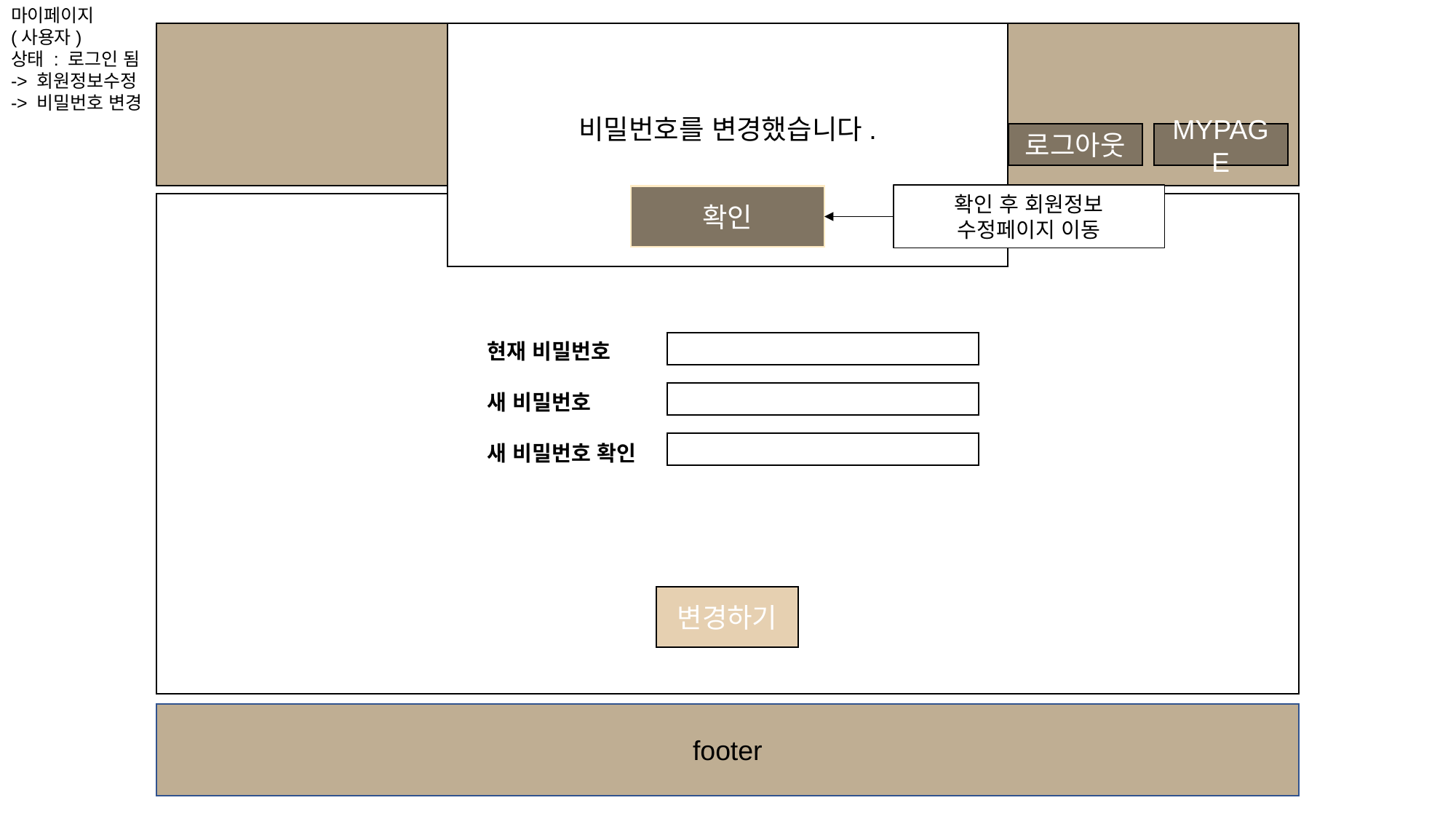

마이페이지
(사용자)
상태 : 로그인 됨
-> 회원정보수정
-> 비밀번호 변경
header
로그아웃
MYPAGE
비밀번호를 변경했습니다.

확인
확인 후 회원정보 수정페이지 이동

비밀번호 변경
현재 비밀번호

새 비밀번호

새 비밀번호 확인

변경하기
footer